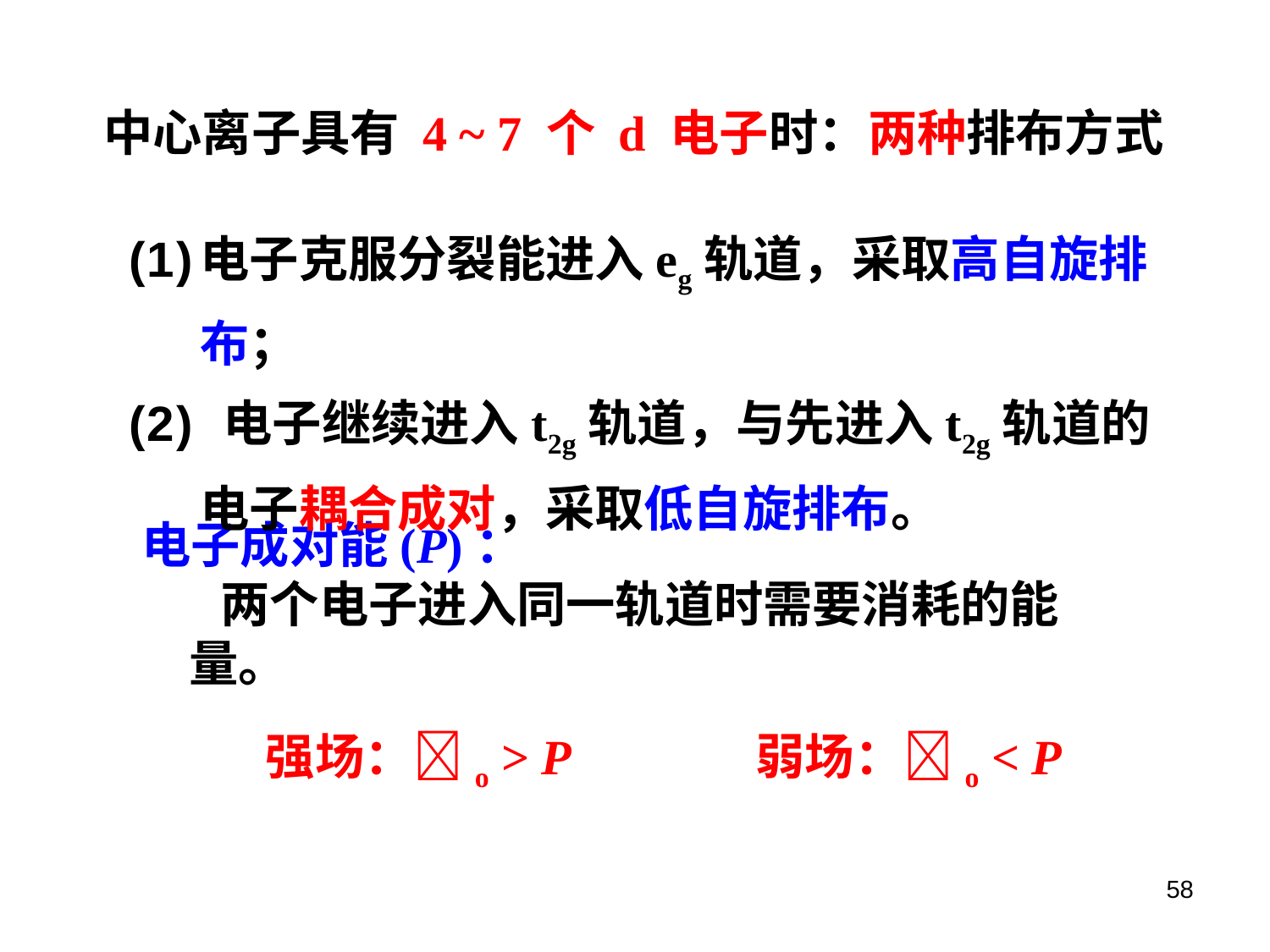

中心离子具有 4 ~ 7 个 d 电子时：两种排布方式
电子克服分裂能进入eg轨道，采取高自旋排布；
 电子继续进入t2g轨道，与先进入t2g轨道的电子耦合成对，采取低自旋排布。
电子成对能(P)：
      两个电子进入同一轨道时需要消耗的能量。
          强场：Δo > P              弱场：Δo < P
58